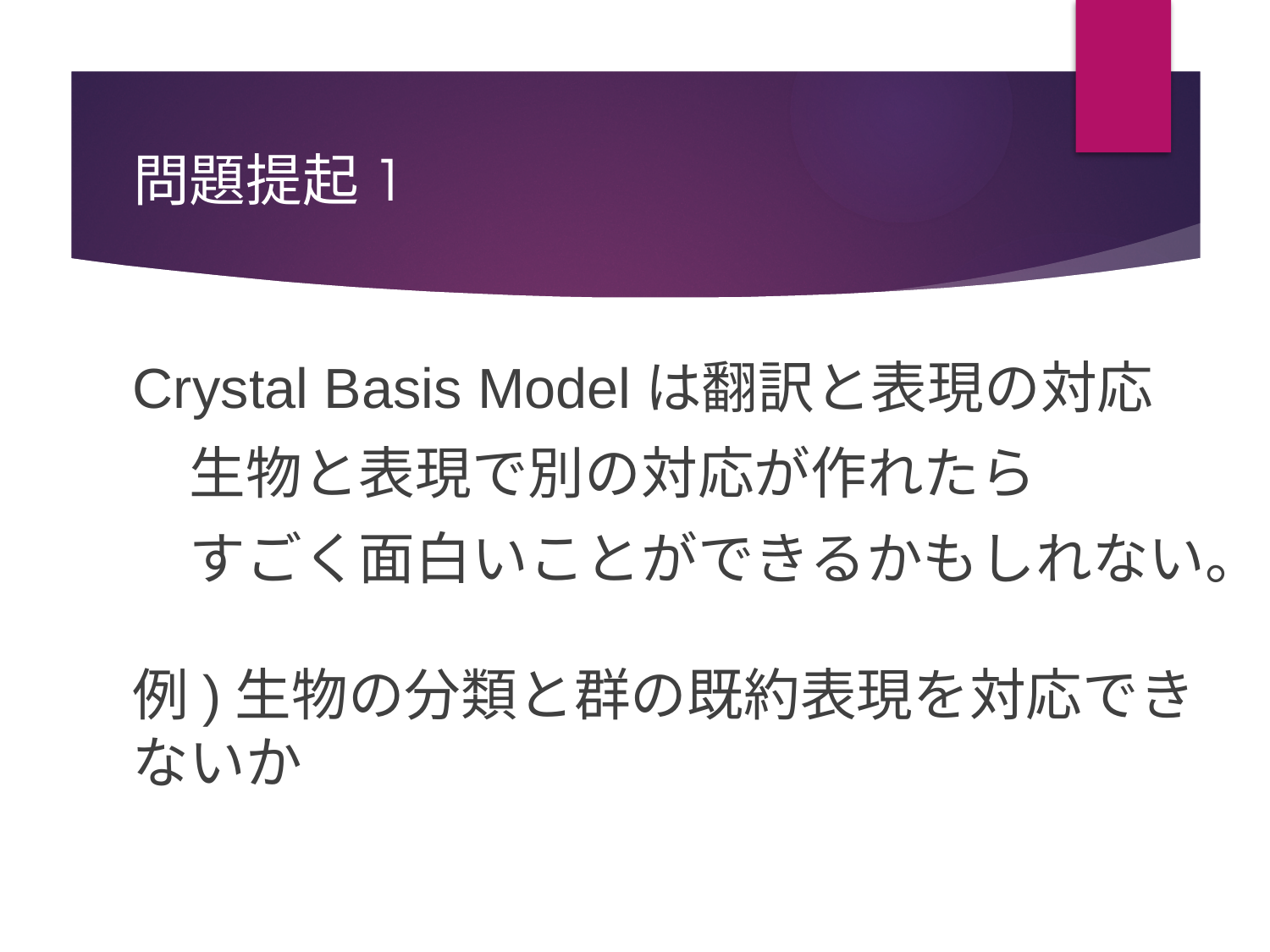

# 問題提起1
Crystal Basis Modelは翻訳と表現の対応
　生物と表現で別の対応が作れたら
　すごく面白いことができるかもしれない。

例)生物の分類と群の既約表現を対応できないか